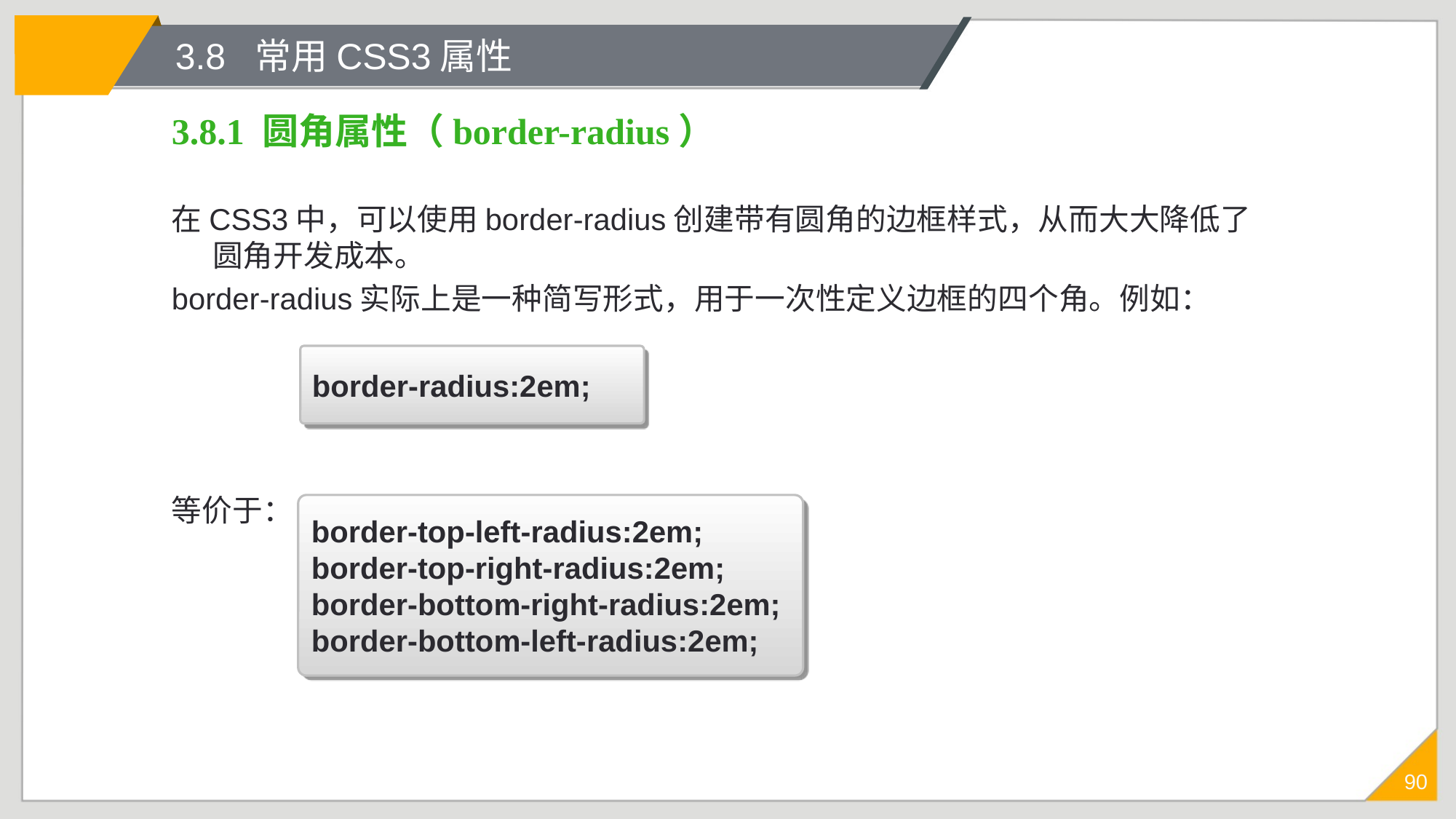

# 3.8  常用CSS3属性
3.8.1 圆角属性（border-radius）

在CSS3中，可以使用border-radius创建带有圆角的边框样式，从而大大降低了圆角开发成本。
border-radius实际上是一种简写形式，用于一次性定义边框的四个角。例如：

等价于：

border-radius:2em;
border-top-left-radius:2em;
border-top-right-radius:2em;
border-bottom-right-radius:2em;
border-bottom-left-radius:2em;